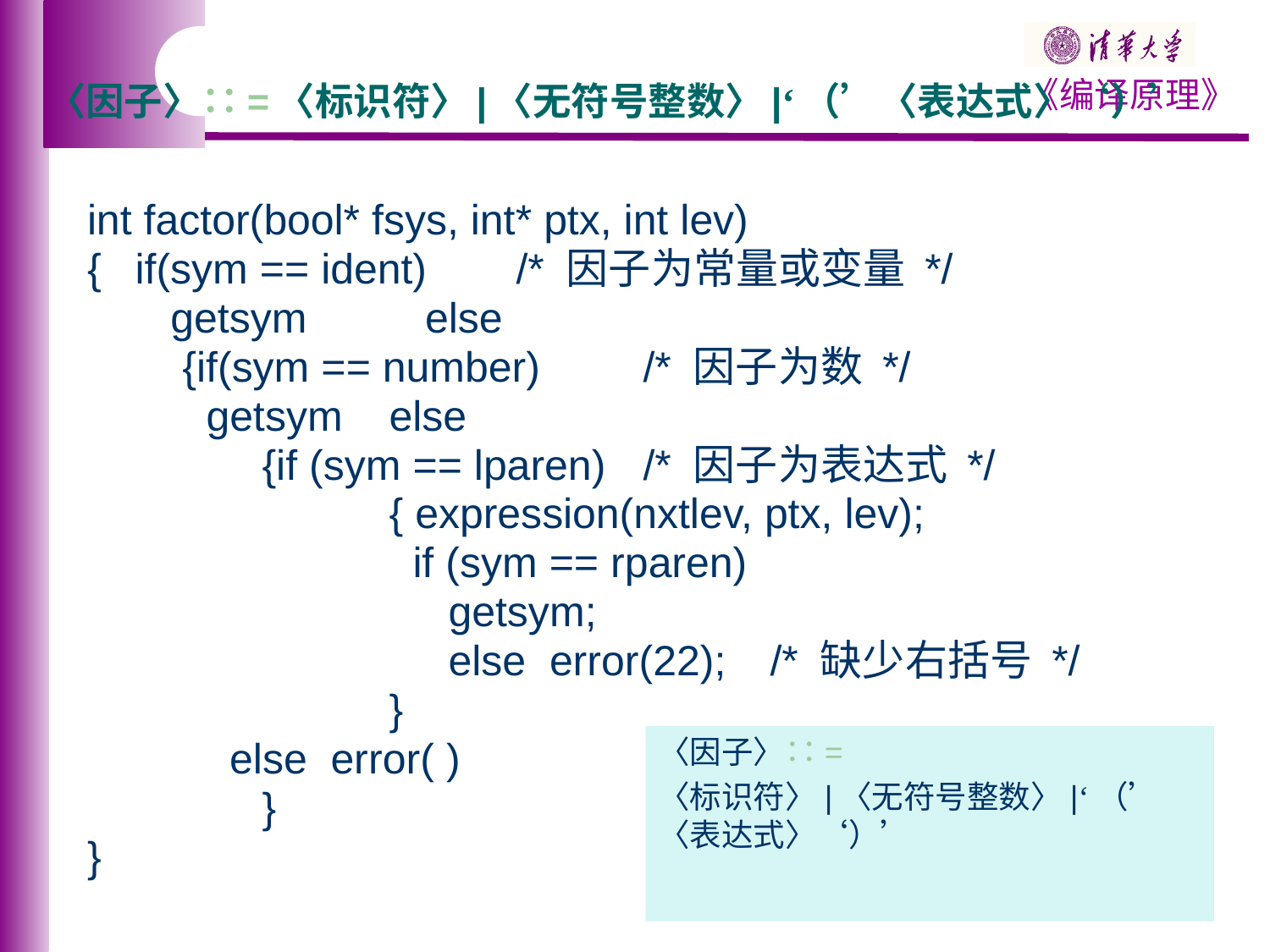

〈因子〉∷=〈标识符〉|〈无符号整数〉|‘（’〈表达式〉‘）’
int factor(bool* fsys, int* ptx, int lev)
{	if(sym == ident)	/* 因子为常量或变量 */
	   getsym          else
	    {if(sym == number)	/* 因子为数 */
	      getsym  	else
		{if (sym == lparen)	/* 因子为表达式 */
			{ expression(nxtlev, ptx, lev);
			  if (sym == rparen)
			     getsym;
			     else  error(22);	/* 缺少右括号 */
			}
            else  error( )
		}
}
〈因子〉∷=
〈标识符〉|〈无符号整数〉|‘（’〈表达式〉‘）’